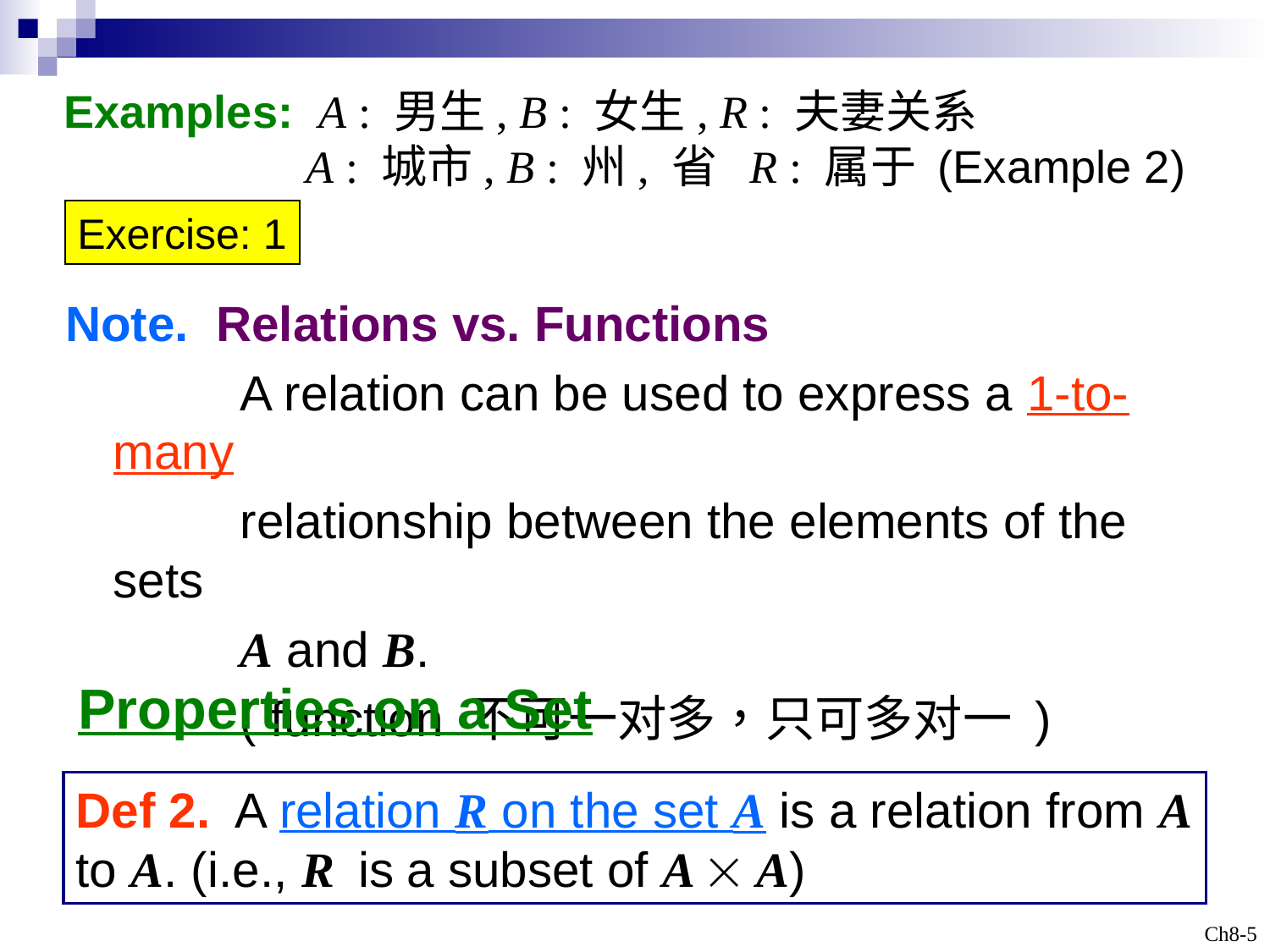

# Examples:  A : 男生, B : 女生, R : 夫妻关系 A : 城市, B : 州, 省  R : 属于 (Example 2)
Exercise: 1
Note.  Relations vs. Functions
		A relation can be used to express a 1-to-many
		relationship between the elements of the sets
		A and B.
		( function 不可一对多，只可多对一 )
Properties on a Set
Def 2.  A relation R on the set A is a relation from A to A. (i.e., R  is a subset of A × A)
Ch8-5